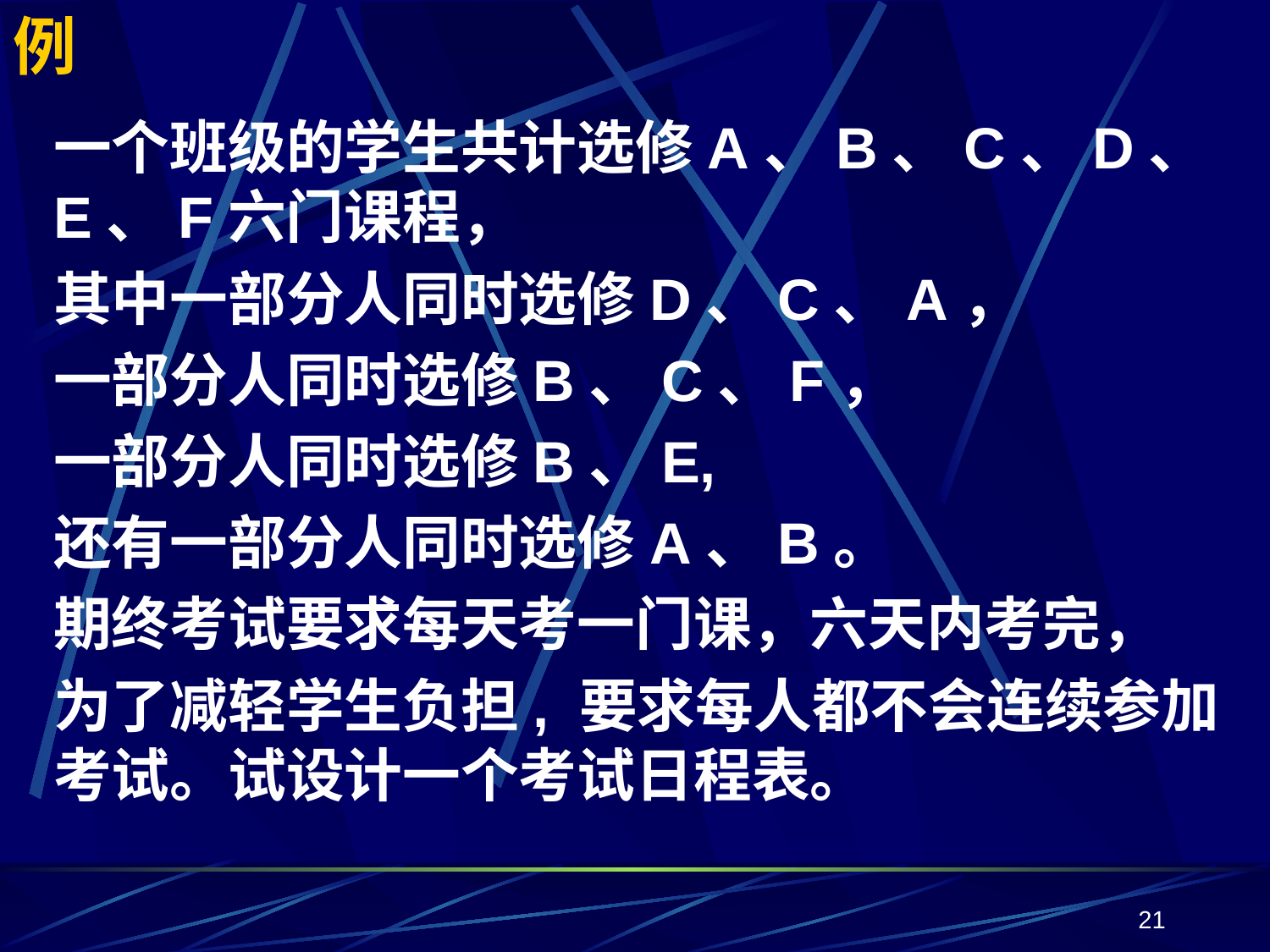

# 例
一个班级的学生共计选修A、B、C、D、E、F六门课程，
其中一部分人同时选修D、C、A，
一部分人同时选修B、C、F，
一部分人同时选修B、E,
还有一部分人同时选修A、B。
期终考试要求每天考一门课，六天内考完，
为了减轻学生负担, 要求每人都不会连续参加考试。试设计一个考试日程表。

21